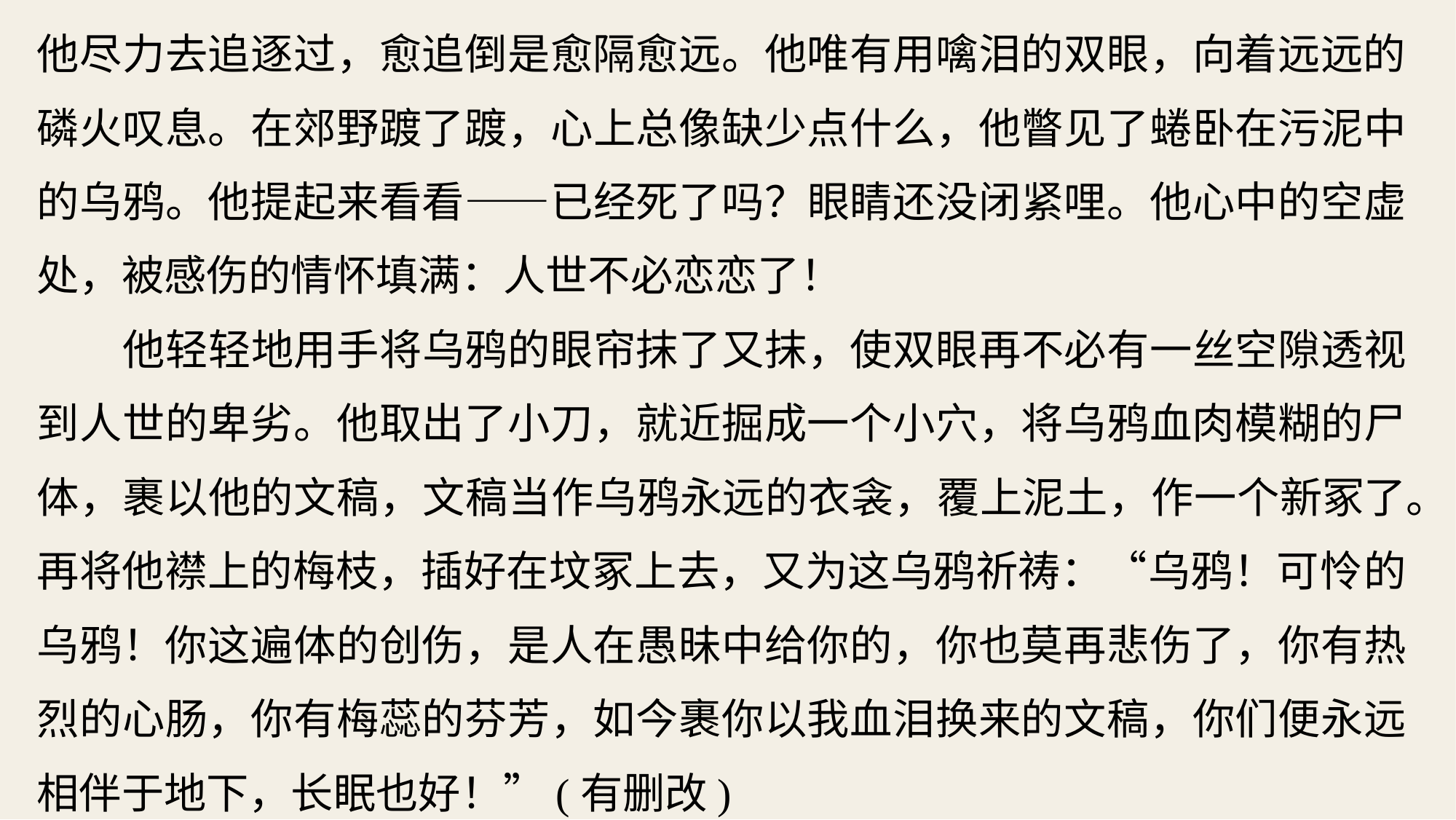

他尽力去追逐过，愈追倒是愈隔愈远。他唯有用噙泪的双眼，向着远远的磷火叹息。在郊野踱了踱，心上总像缺少点什么，他瞥见了蜷卧在污泥中的乌鸦。他提起来看看——已经死了吗？眼睛还没闭紧哩。他心中的空虚处，被感伤的情怀填满：人世不必恋恋了！
他轻轻地用手将乌鸦的眼帘抹了又抹，使双眼再不必有一丝空隙透视到人世的卑劣。他取出了小刀，就近掘成一个小穴，将乌鸦血肉模糊的尸体，裹以他的文稿，文稿当作乌鸦永远的衣衾，覆上泥土，作一个新冢了。再将他襟上的梅枝，插好在坟冢上去，又为这乌鸦祈祷：“乌鸦！可怜的乌鸦！你这遍体的创伤，是人在愚昧中给你的，你也莫再悲伤了，你有热烈的心肠，你有梅蕊的芬芳，如今裹你以我血泪换来的文稿，你们便永远相伴于地下，长眠也好！”(有删改)